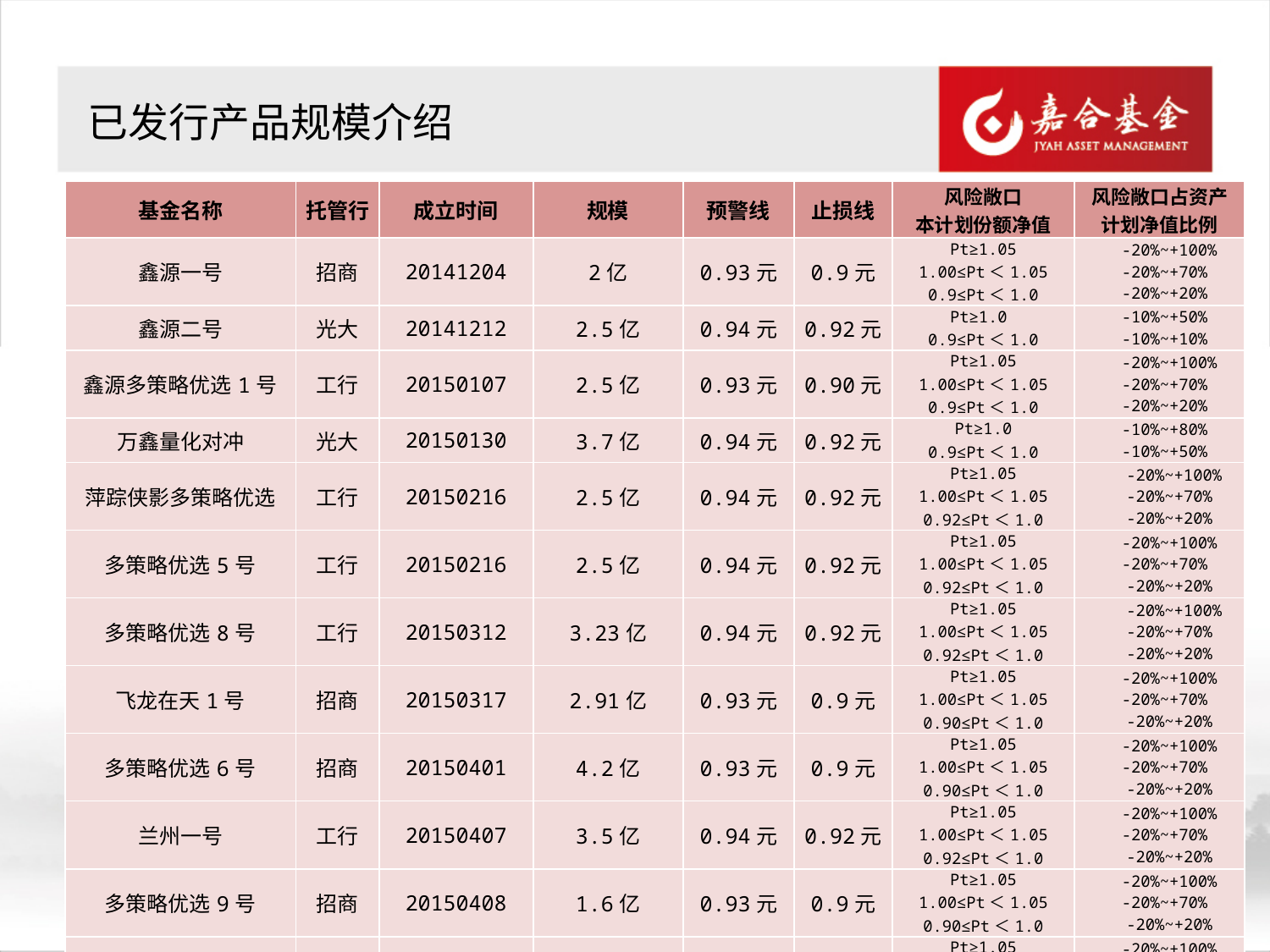

已发行产品规模介绍
| 基金名称 | 托管行 | 成立时间 | 规模 | 预警线 | 止损线 | 风险敞口 本计划份额净值 | 风险敞口占资产 计划净值比例 |
| --- | --- | --- | --- | --- | --- | --- | --- |
| 鑫源一号 | 招商 | 20141204 | 2亿 | 0.93元 | 0.9元 | Pt≥1.05 1.00≤Pt＜1.05 0.9≤Pt＜1.0 | -20%~+100%  -20%~+70%  -20%~+20% |
| 鑫源二号 | 光大 | 20141212 | 2.5亿 | 0.94元 | 0.92元 | Pt≥1.0 0.9≤Pt＜1.0 | -10%~+50%  -10%~+10% |
| 鑫源多策略优选1号 | 工行 | 20150107 | 2.5亿 | 0.93元 | 0.90元 | Pt≥1.05 1.00≤Pt＜1.05 0.9≤Pt＜1.0 | -20%~+100%  -20%~+70%  -20%~+20% |
| 万鑫量化对冲 | 光大 | 20150130 | 3.7亿 | 0.94元 | 0.92元 | Pt≥1.0 0.9≤Pt＜1.0 | -10%~+80%  -10%~+50% |
| 萍踪侠影多策略优选 | 工行 | 20150216 | 2.5亿 | 0.94元 | 0.92元 | Pt≥1.05 1.00≤Pt＜1.05 0.92≤Pt＜1.0 | -20%~+100%   -20%~+70%   -20%~+20% |
| 多策略优选5号 | 工行 | 20150216 | 2.5亿 | 0.94元 | 0.92元 | Pt≥1.05 1.00≤Pt＜1.05 0.92≤Pt＜1.0 | -20%~+100%  -20%~+70%   -20%~+20% |
| 多策略优选8号 | 工行 | 20150312 | 3.23亿 | 0.94元 | 0.92元 | Pt≥1.05 1.00≤Pt＜1.05 0.92≤Pt＜1.0 | -20%~+100%   -20%~+70%   -20%~+20% |
| 飞龙在天1号 | 招商 | 20150317 | 2.91亿 | 0.93元 | 0.9元 | Pt≥1.05 1.00≤Pt＜1.05 0.90≤Pt＜1.0 | -20%~+100%  -20%~+70%   -20%~+20% |
| 多策略优选6号 | 招商 | 20150401 | 4.2亿 | 0.93元 | 0.9元 | Pt≥1.05 1.00≤Pt＜1.05 0.90≤Pt＜1.0 | -20%~+100%  -20%~+70%   -20%~+20% |
| 兰州一号 | 工行 | 20150407 | 3.5亿 | 0.94元 | 0.92元 | Pt≥1.05 1.00≤Pt＜1.05 0.92≤Pt＜1.0 | -20%~+100%  -20%~+70%   -20%~+20% |
| 多策略优选9号 | 招商 | 20150408 | 1.6亿 | 0.93元 | 0.9元 | Pt≥1.05 1.00≤Pt＜1.05 0.90≤Pt＜1.0 | -20%~+100%  -20%~+70%   -20%~+20% |
| 多策略优选10号 | 工行 | 20150414 | 2.25亿 | 0.93元 | 0.9元 | Pt≥1.05 1.00≤Pt＜1.05 0.90≤Pt＜1.0 | -20%~+100%  -20%~+70%   -20%~+20% |
| 鑫晟三号 | 工行 | 20150421 | 3000万 | 0.95元 | 0.9元 | - | - |
24